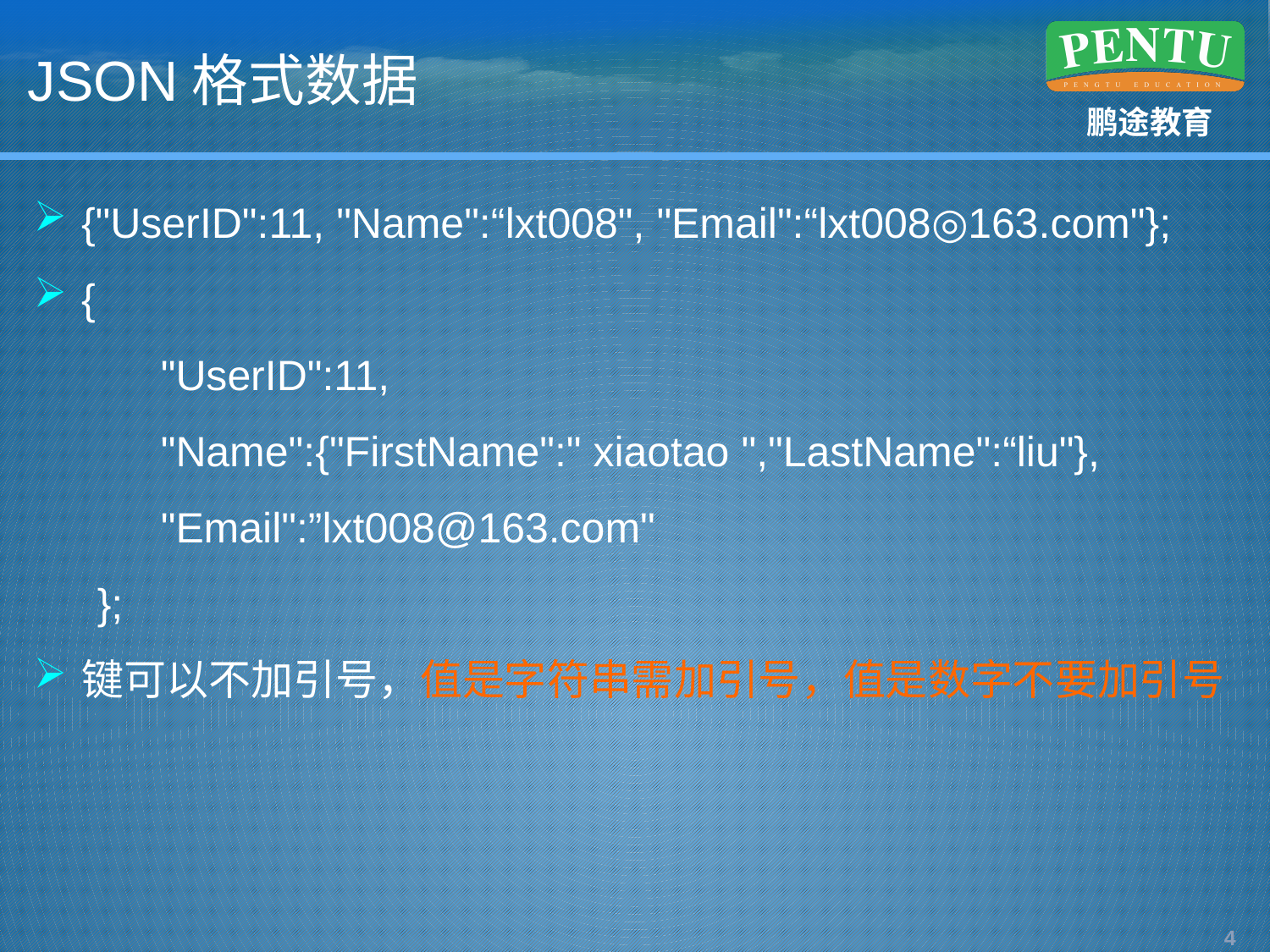

# JSON格式数据
{"UserID":11, "Name":“lxt008", "Email":“lxt008◎163.com"};
{
"UserID":11,
"Name":{"FirstName":" xiaotao ","LastName":“liu"},
"Email":”lxt008@163.com"
};
键可以不加引号，值是字符串需加引号，值是数字不要加引号
4